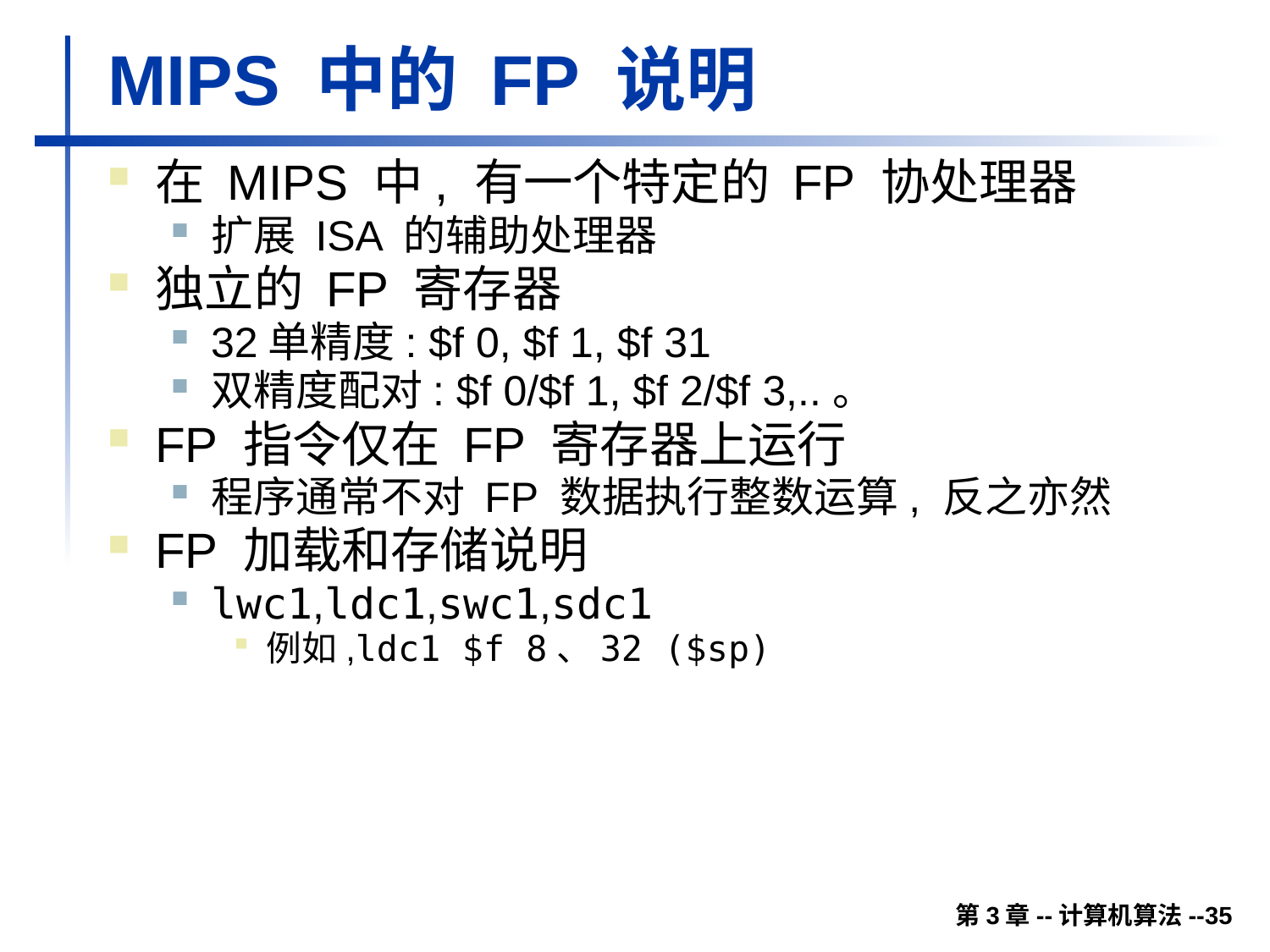

# MIPS 中的 FP 说明
在 MIPS 中, 有一个特定的 FP 协处理器
扩展 ISA 的辅助处理器
独立的 FP 寄存器
32单精度: $f 0, $f 1, $f 31
双精度配对: $f 0/$f 1, $f 2/$f 3,..。
FP 指令仅在 FP 寄存器上运行
程序通常不对 FP 数据执行整数运算, 反之亦然
FP 加载和存储说明
lwc1,ldc1,swc1,sdc1
例如,ldc1 $f 8、32 ($sp)
第3章--计算机算法--35